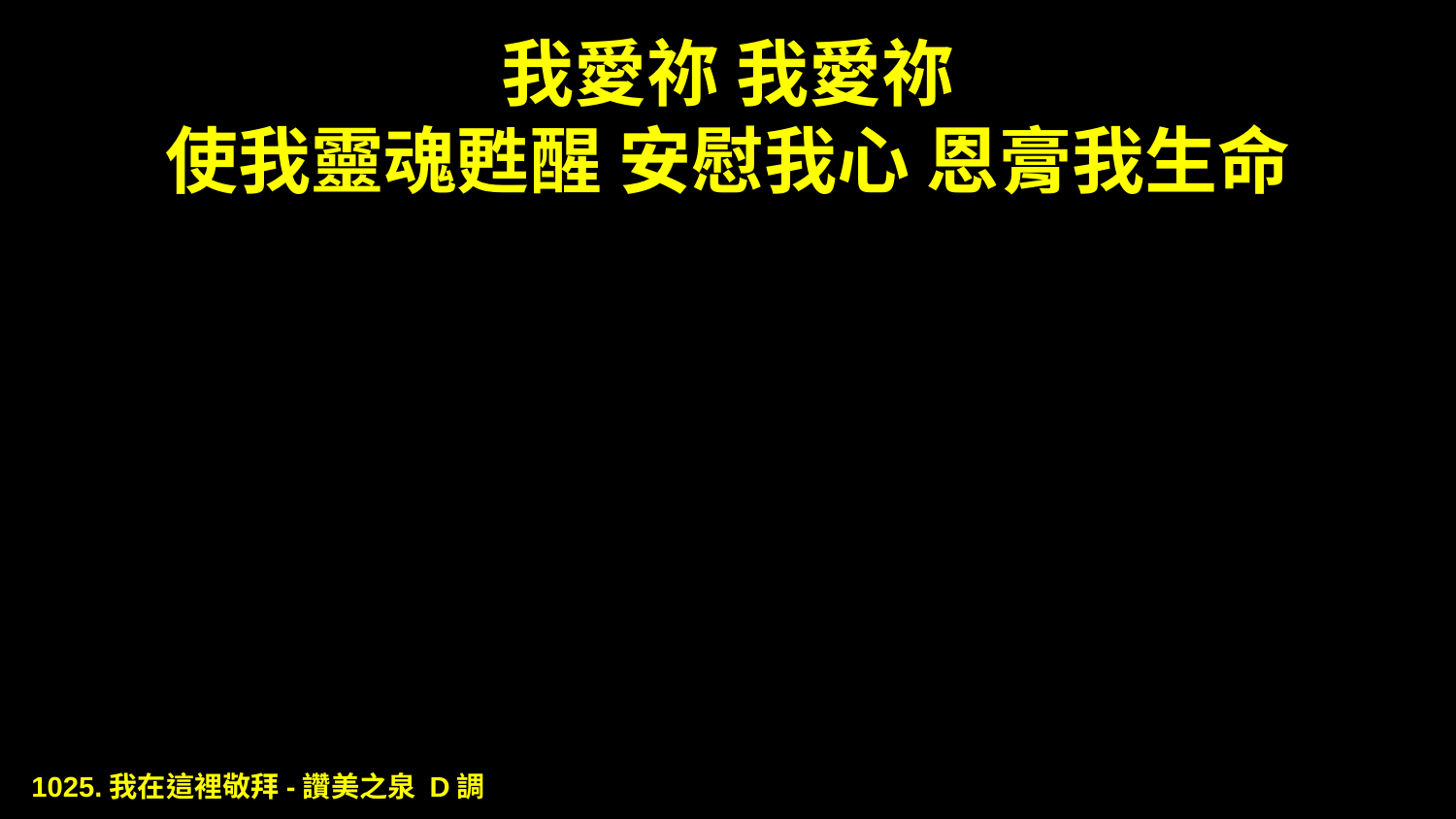

# 我愛祢 我愛祢 使我靈魂甦醒 安慰我心 恩膏我生命
1025.我在這裡敬拜-讚美之泉 D調